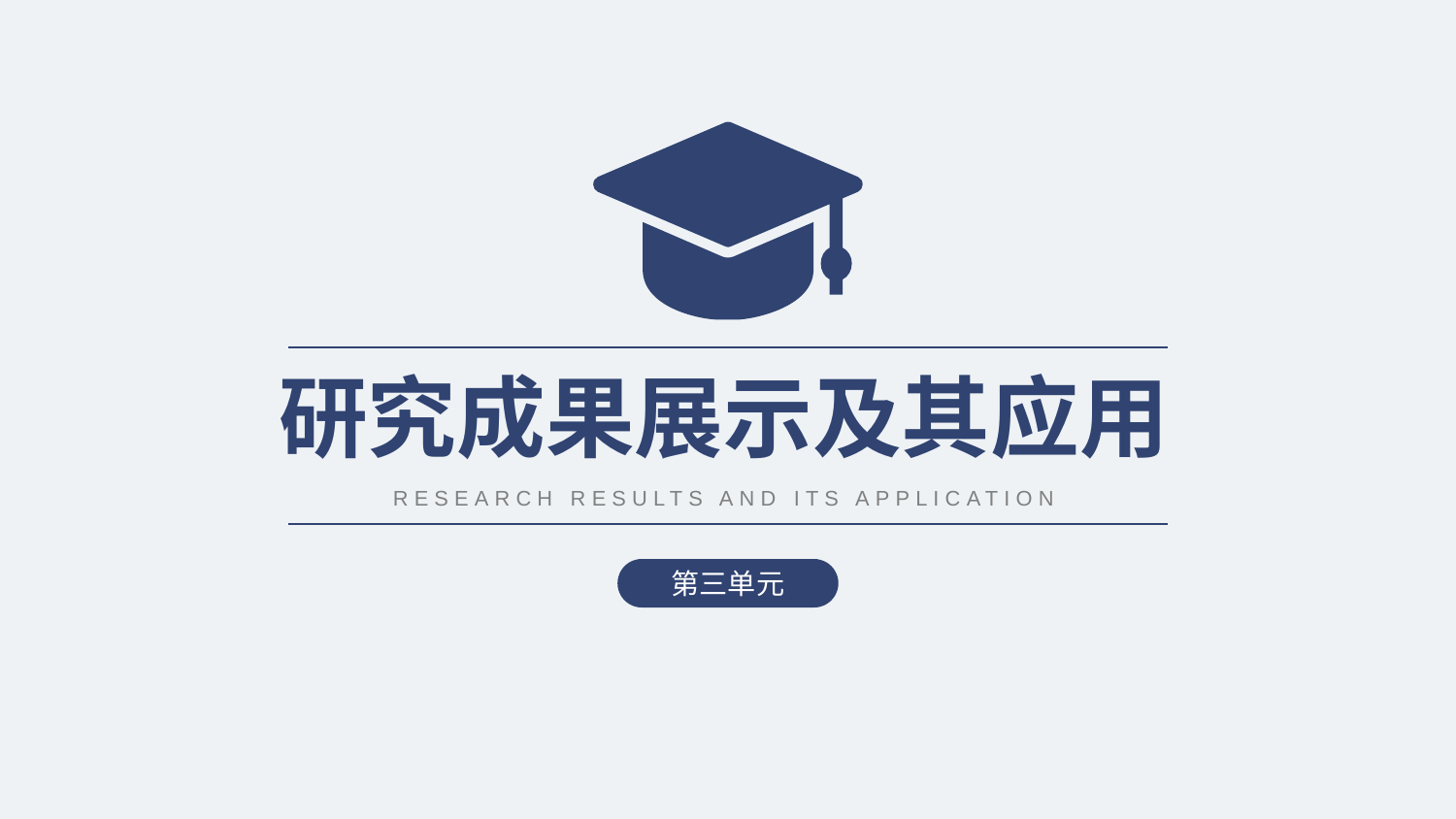

研究成果展示及其应用
RESEARCH RESULTS AND ITS APPLICATION
第三单元